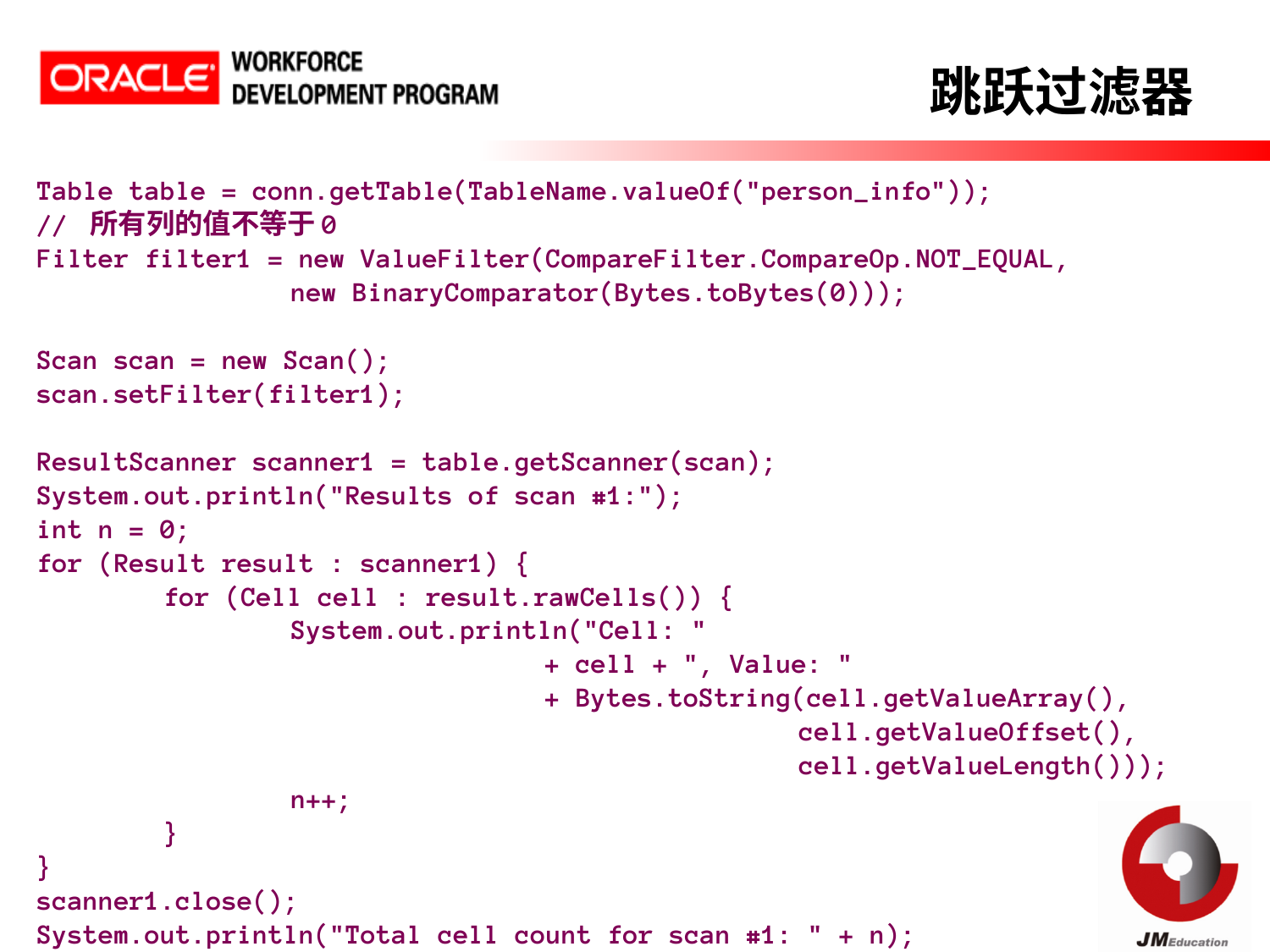

跳跃过滤器
Table table = conn.getTable(TableName.valueOf("person_info"));
// 所有列的值不等于0
Filter filter1 = new ValueFilter(CompareFilter.CompareOp.NOT_EQUAL,
		new BinaryComparator(Bytes.toBytes(0)));

Scan scan = new Scan();
scan.setFilter(filter1);

ResultScanner scanner1 = table.getScanner(scan);
System.out.println("Results of scan #1:");
int n = 0;
for (Result result : scanner1) {
	for (Cell cell : result.rawCells()) {
		System.out.println("Cell: "
				+ cell + ", Value: "
				+ Bytes.toString(cell.getValueArray(),
						cell.getValueOffset(),
						cell.getValueLength()));
		n++;
	}
}
scanner1.close();
System.out.println("Total cell count for scan #1: " + n);